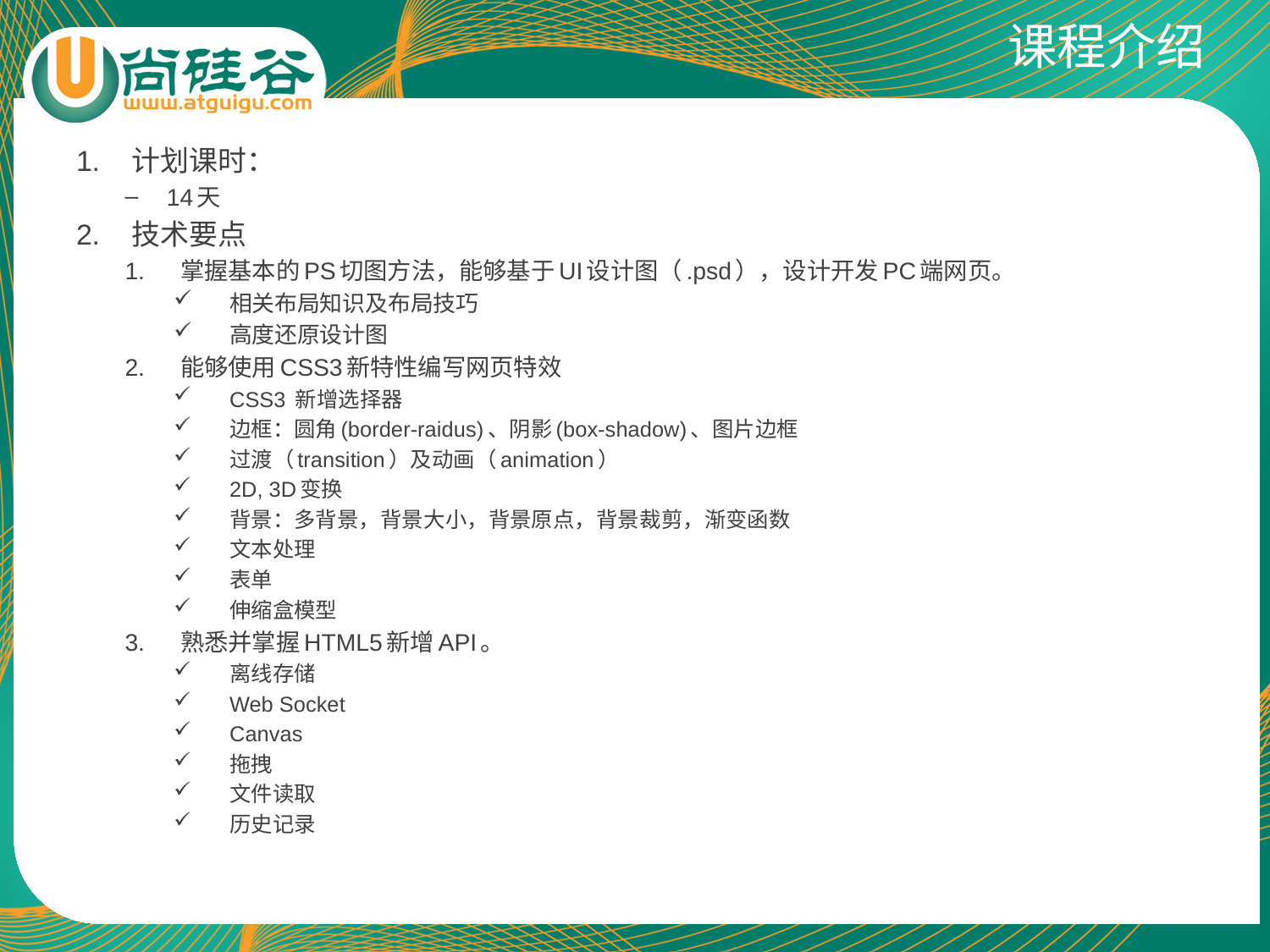

# 课程介绍
计划课时：
14天
技术要点
掌握基本的PS切图方法，能够基于UI设计图（.psd），设计开发PC端网页。
相关布局知识及布局技巧
高度还原设计图
能够使用CSS3新特性编写网页特效
CSS3 新增选择器
边框：圆角(border-raidus)、阴影(box-shadow)、图片边框
过渡（transition）及动画（animation）
2D, 3D变换
背景：多背景，背景大小，背景原点，背景裁剪，渐变函数
文本处理
表单
伸缩盒模型
熟悉并掌握HTML5新增API。
离线存储
Web Socket
Canvas
拖拽
文件读取
历史记录